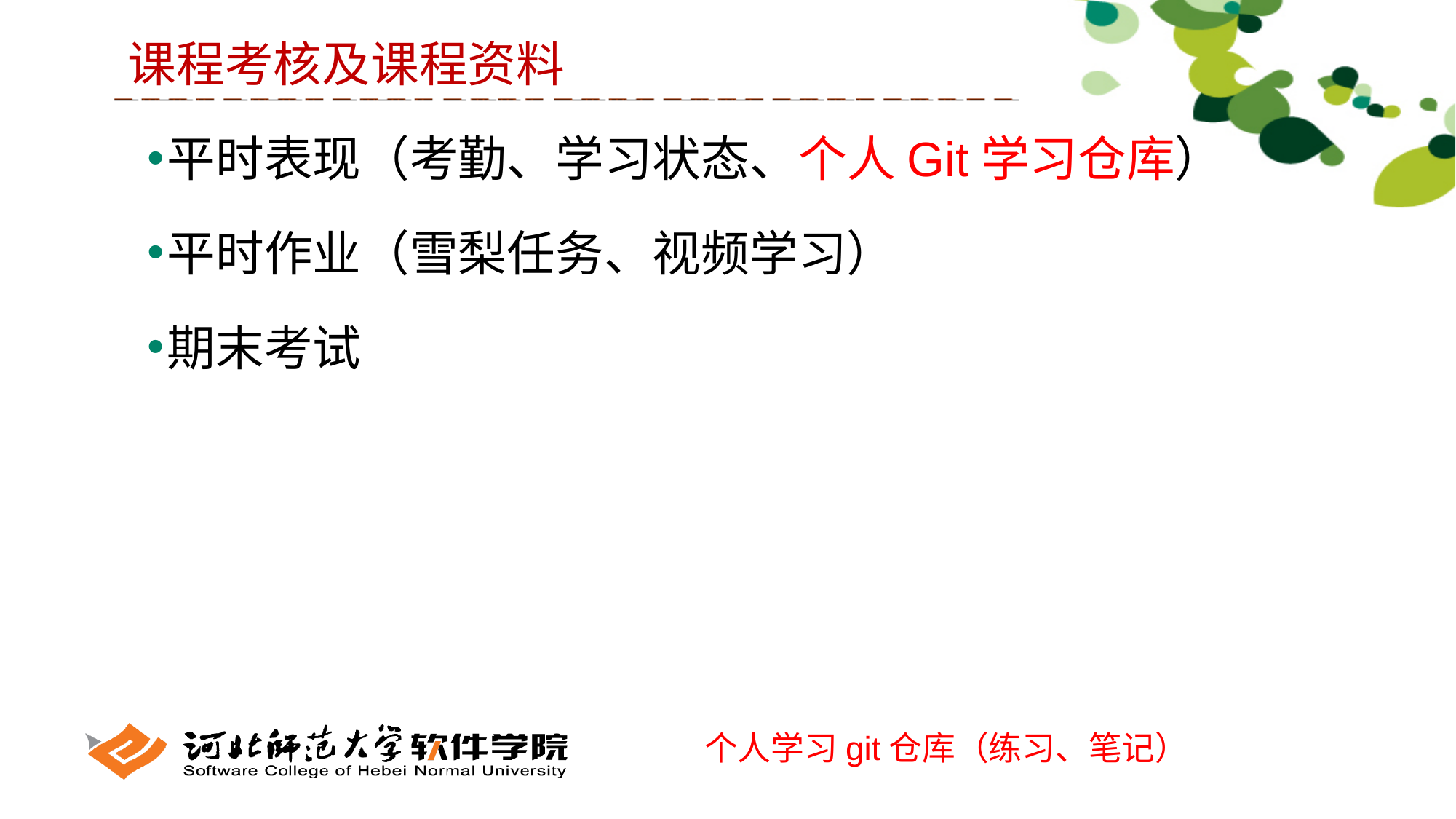

课程考核及课程资料

平时表现（考勤、学习状态、个人Git学习仓库）
平时作业（雪梨任务、视频学习）
期末考试
个人学习git仓库（练习、笔记）